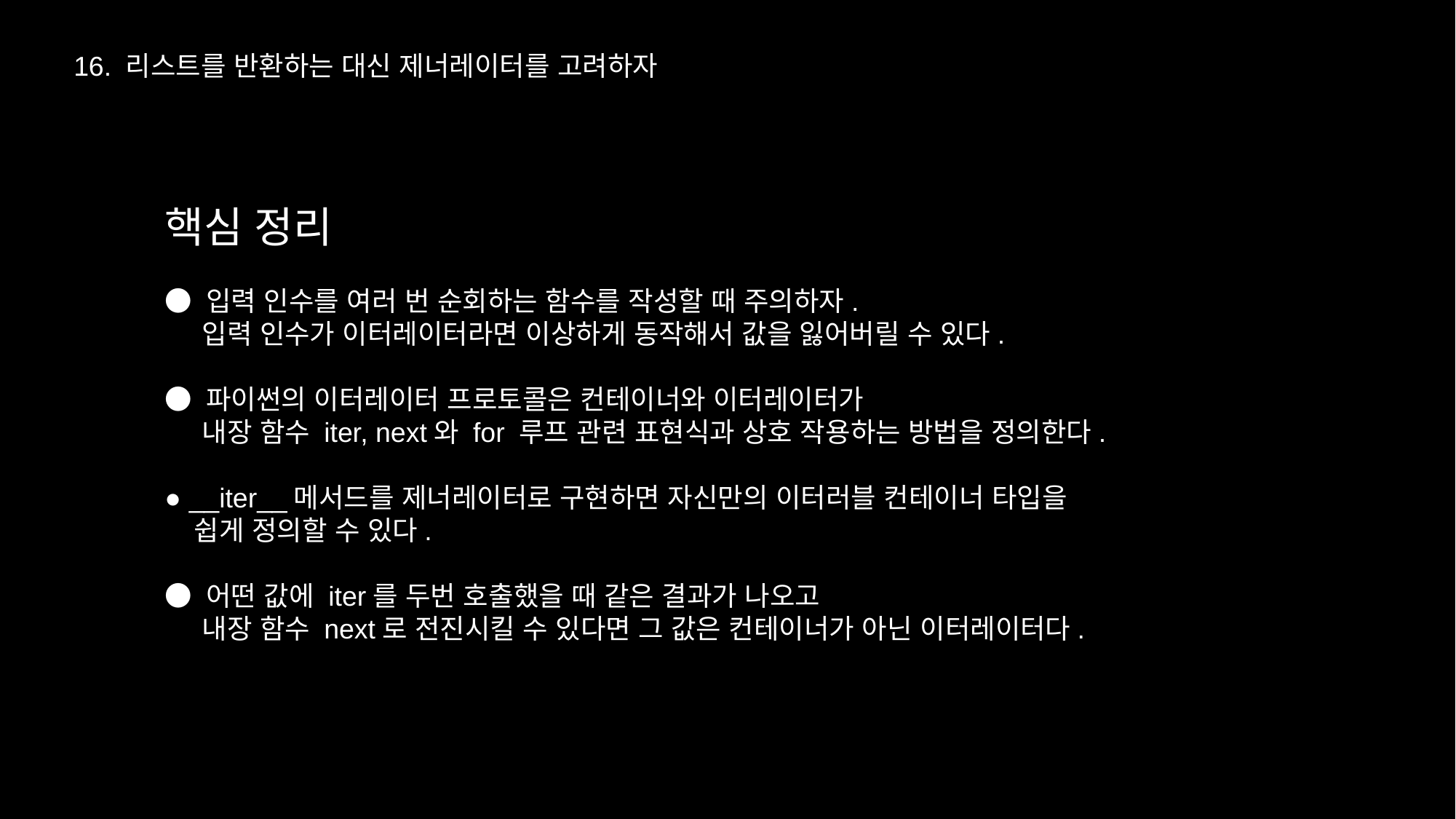

16. 리스트를 반환하는 대신 제너레이터를 고려하자
핵심 정리

● 입력 인수를 여러 번 순회하는 함수를 작성할 때 주의하자.
    입력 인수가 이터레이터라면 이상하게 동작해서 값을 잃어버릴 수 있다.

● 파이썬의 이터레이터 프로토콜은 컨테이너와 이터레이터가
    내장 함수 iter, next와 for 루프 관련 표현식과 상호 작용하는 방법을 정의한다.

● __iter__메서드를 제너레이터로 구현하면 자신만의 이터러블 컨테이너 타입을
   쉽게 정의할 수 있다.

● 어떤 값에 iter를 두번 호출했을 때 같은 결과가 나오고
    내장 함수 next로 전진시킬 수 있다면 그 값은 컨테이너가 아닌 이터레이터다.